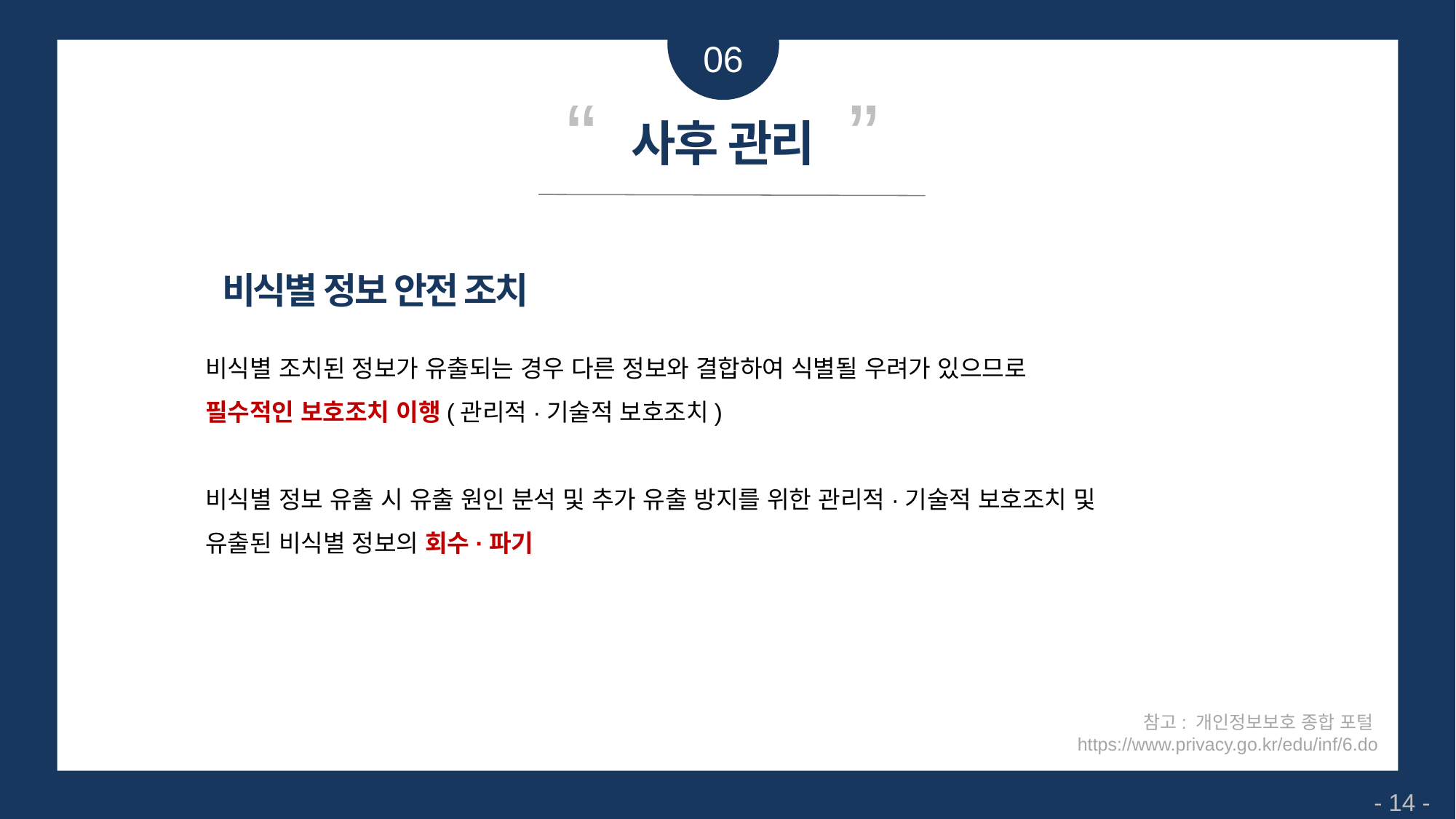

06

“          ”
사후 관리
비식별 정보 안전 조치

비식별 조치된 정보가 유출되는 경우 다른 정보와 결합하여 식별될 우려가 있으므로
필수적인 보호조치 이행(관리적·기술적 보호조치)

비식별 정보 유출 시 유출 원인 분석 및 추가 유출 방지를 위한 관리적·기술적 보호조치 및
유출된 비식별 정보의 회수·파기
참고: 개인정보보호 종합 포털
https://www.privacy.go.kr/edu/inf/6.do
- 14 -